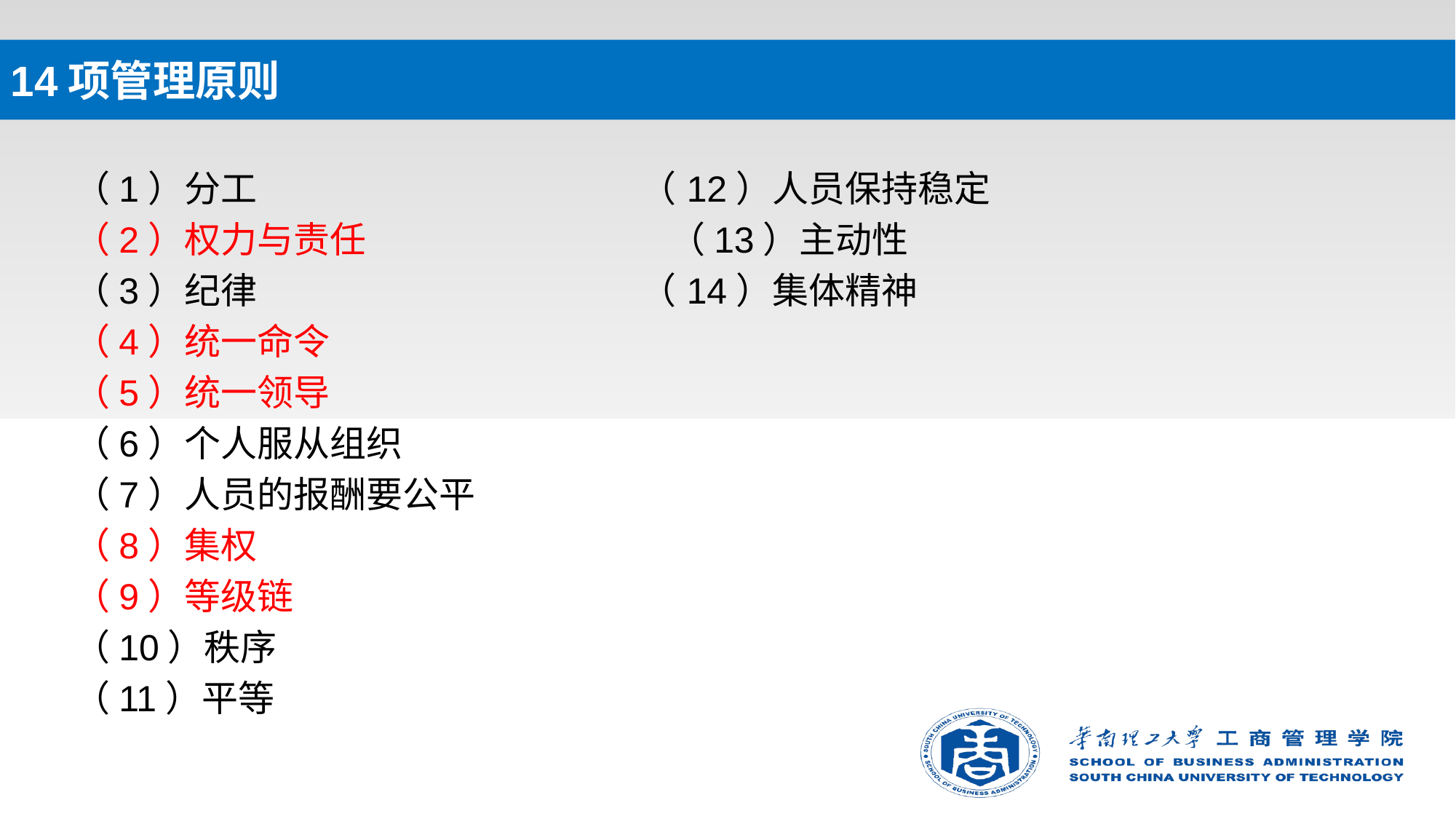

# 14项管理原则
（1）分工                                               （12）人员保持稳定
（2）权力与责任                                     （13）主动性
（3）纪律                                               （14）集体精神
（4）统一命令
（5）统一领导
（6）个人服从组织
（7）人员的报酬要公平
（8）集权
（9）等级链
（10）秩序
（11）平等